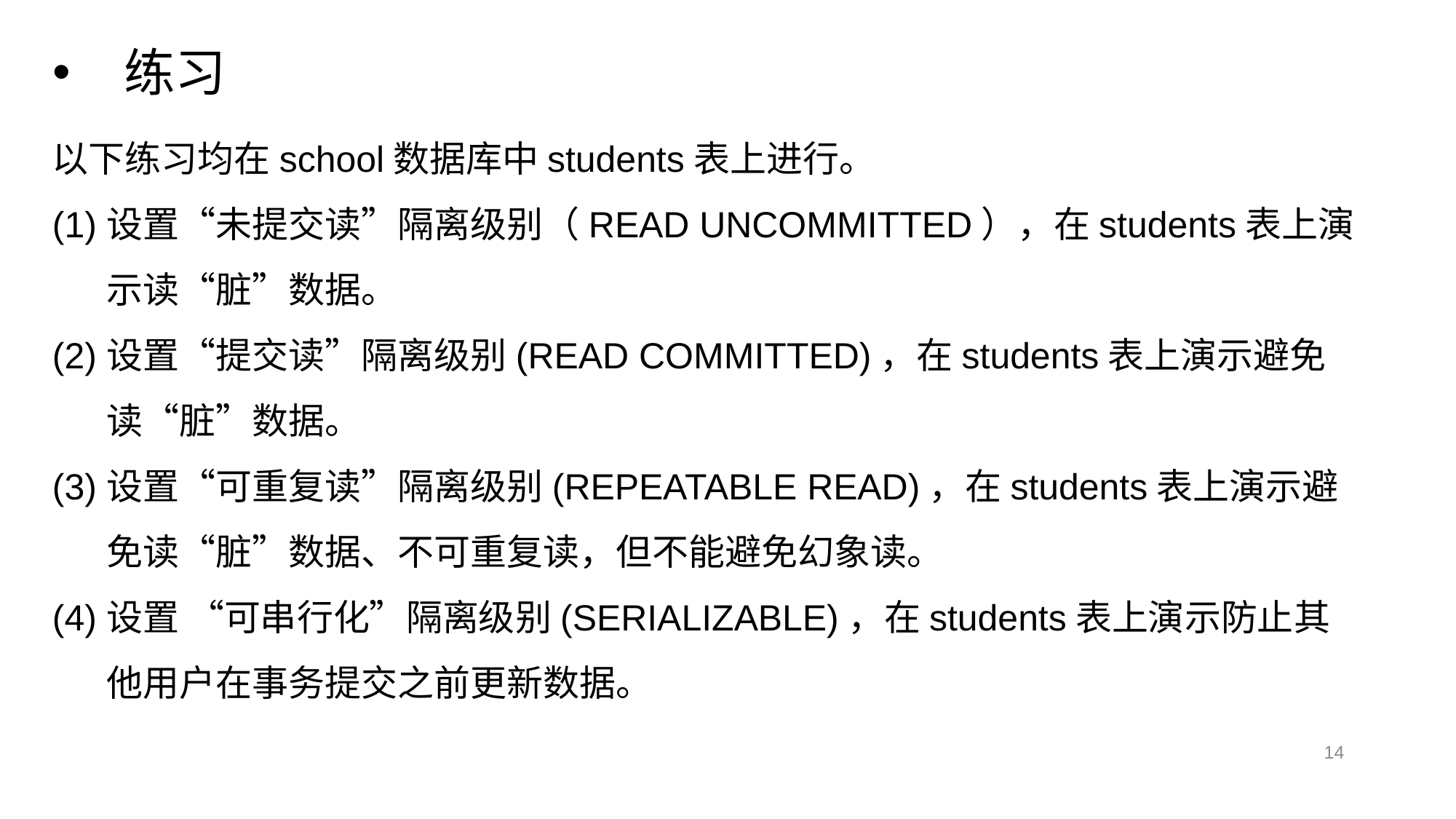

# 练习
以下练习均在school数据库中students表上进行。
设置“未提交读”隔离级别（READ UNCOMMITTED），在students表上演示读“脏”数据。
设置“提交读”隔离级别(READ COMMITTED)，在students表上演示避免读“脏”数据。
设置“可重复读”隔离级别(REPEATABLE READ)，在students表上演示避免读“脏”数据、不可重复读，但不能避免幻象读。
设置 “可串行化”隔离级别(SERIALIZABLE)，在students表上演示防止其他用户在事务提交之前更新数据。
14